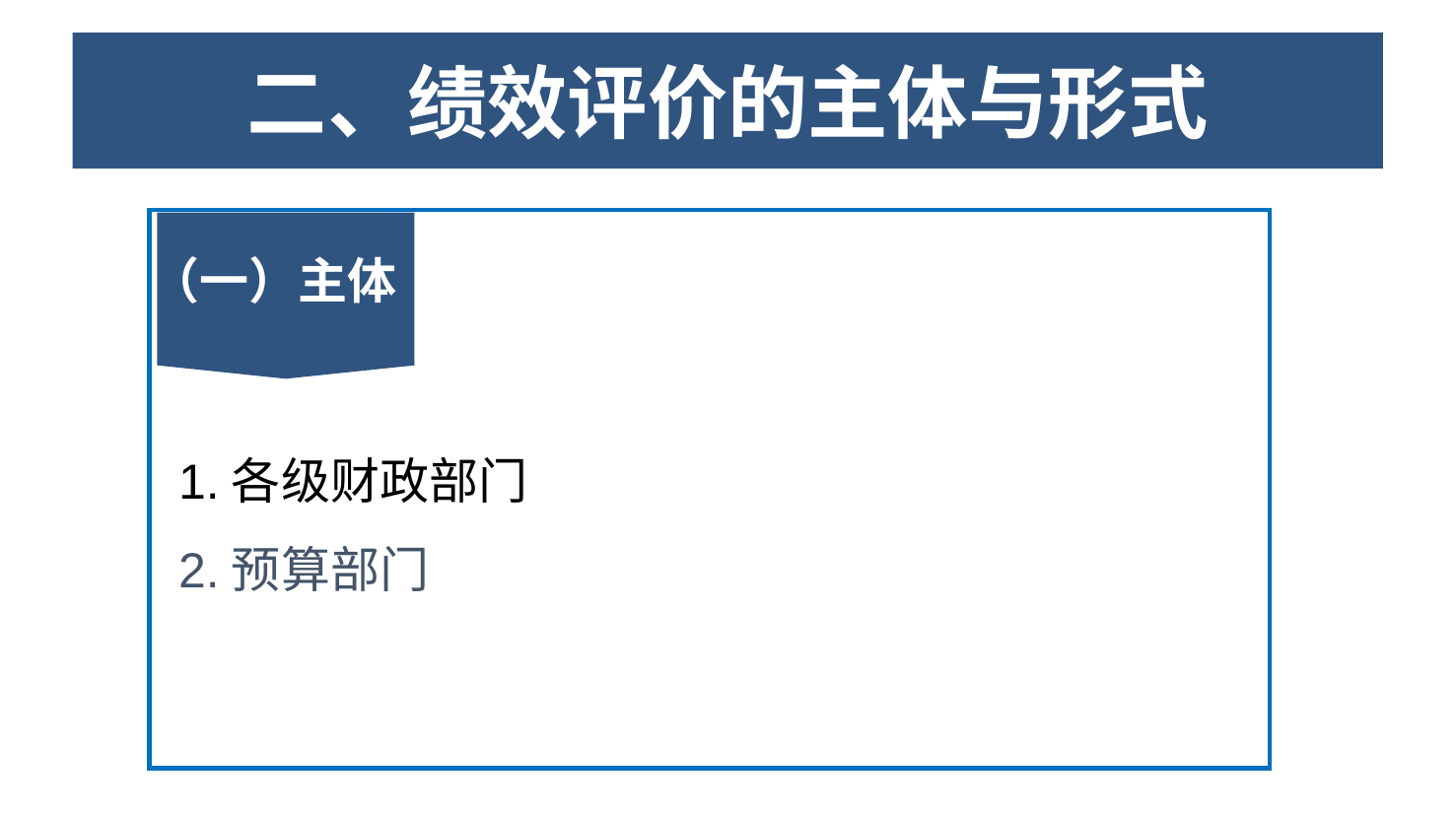

单击添加标题
# 二、绩效评价的主体与形式

（一）主体
02
03
04
1.各级财政部门
2.预算部门